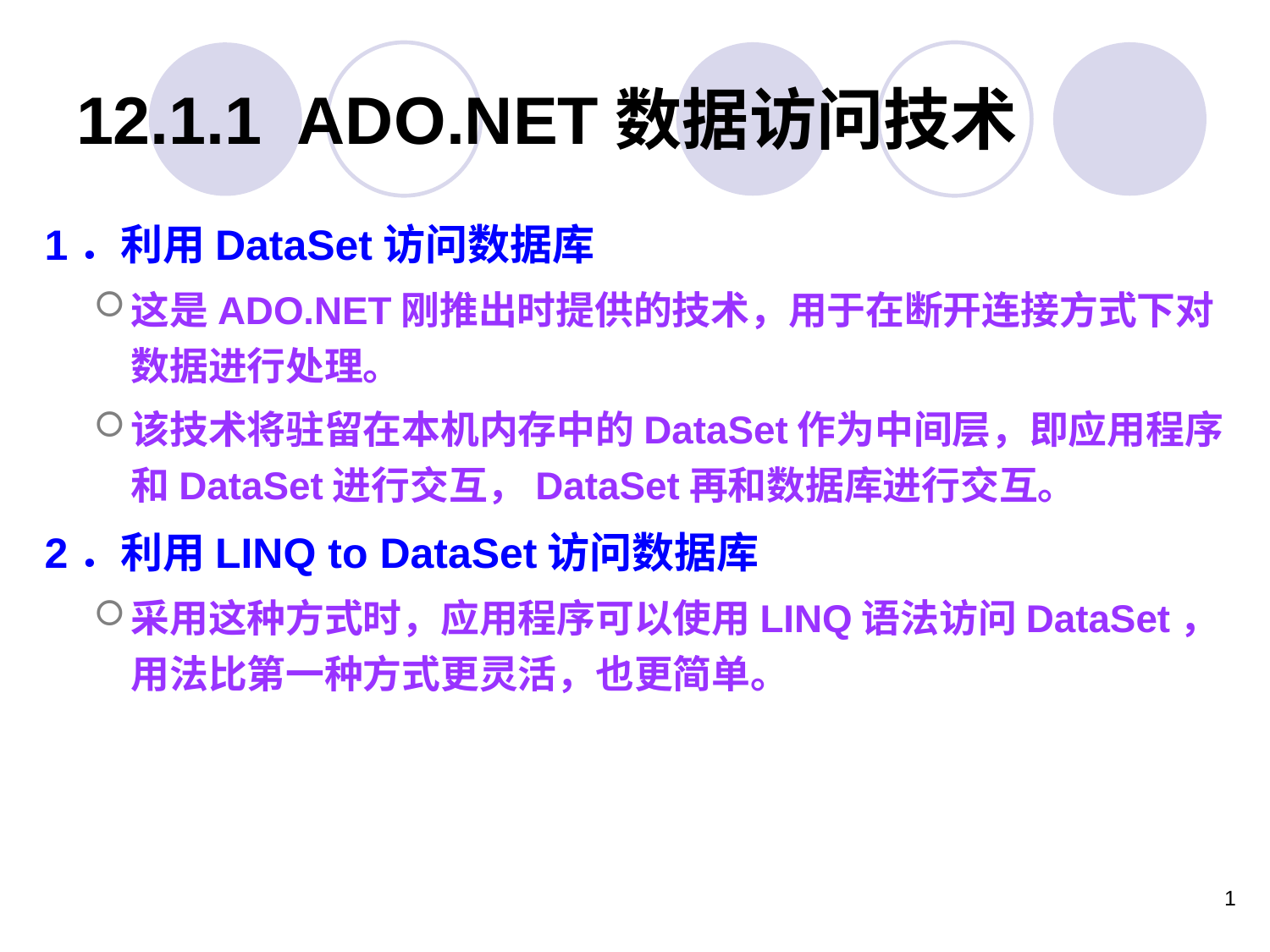

# 12.1.1  ADO.NET数据访问技术
1．利用DataSet访问数据库
这是ADO.NET刚推出时提供的技术，用于在断开连接方式下对数据进行处理。
该技术将驻留在本机内存中的DataSet作为中间层，即应用程序和DataSet进行交互，DataSet再和数据库进行交互。
2．利用LINQ to DataSet访问数据库
采用这种方式时，应用程序可以使用LINQ语法访问DataSet，用法比第一种方式更灵活，也更简单。
1